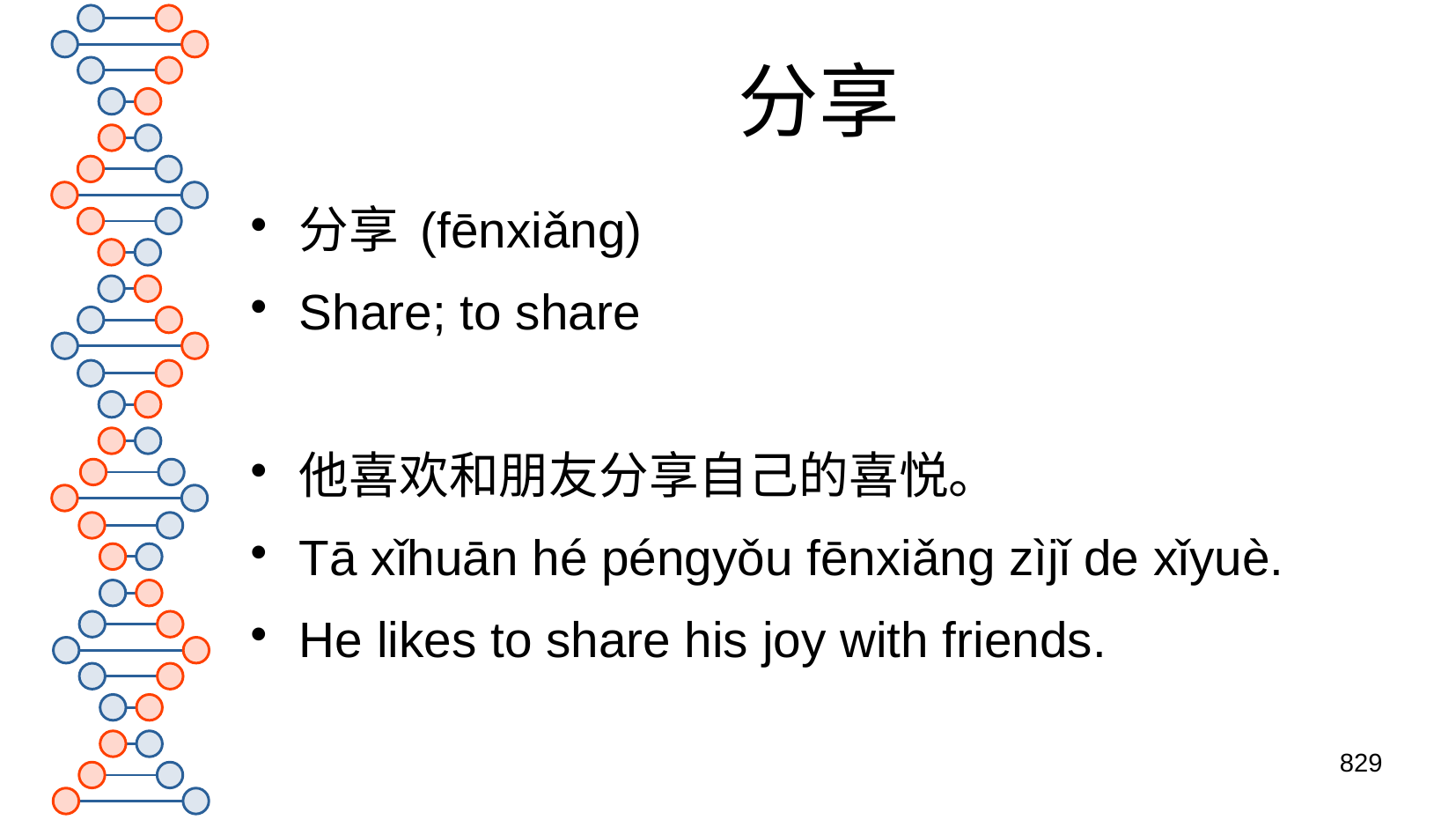

# 分享
分享 (fēnxiǎng)
Share; to share

他喜欢和朋友分享自己的喜悦。
Tā xǐhuān hé péngyǒu fēnxiǎng zìjǐ de xǐyuè.
He likes to share his joy with friends.

829